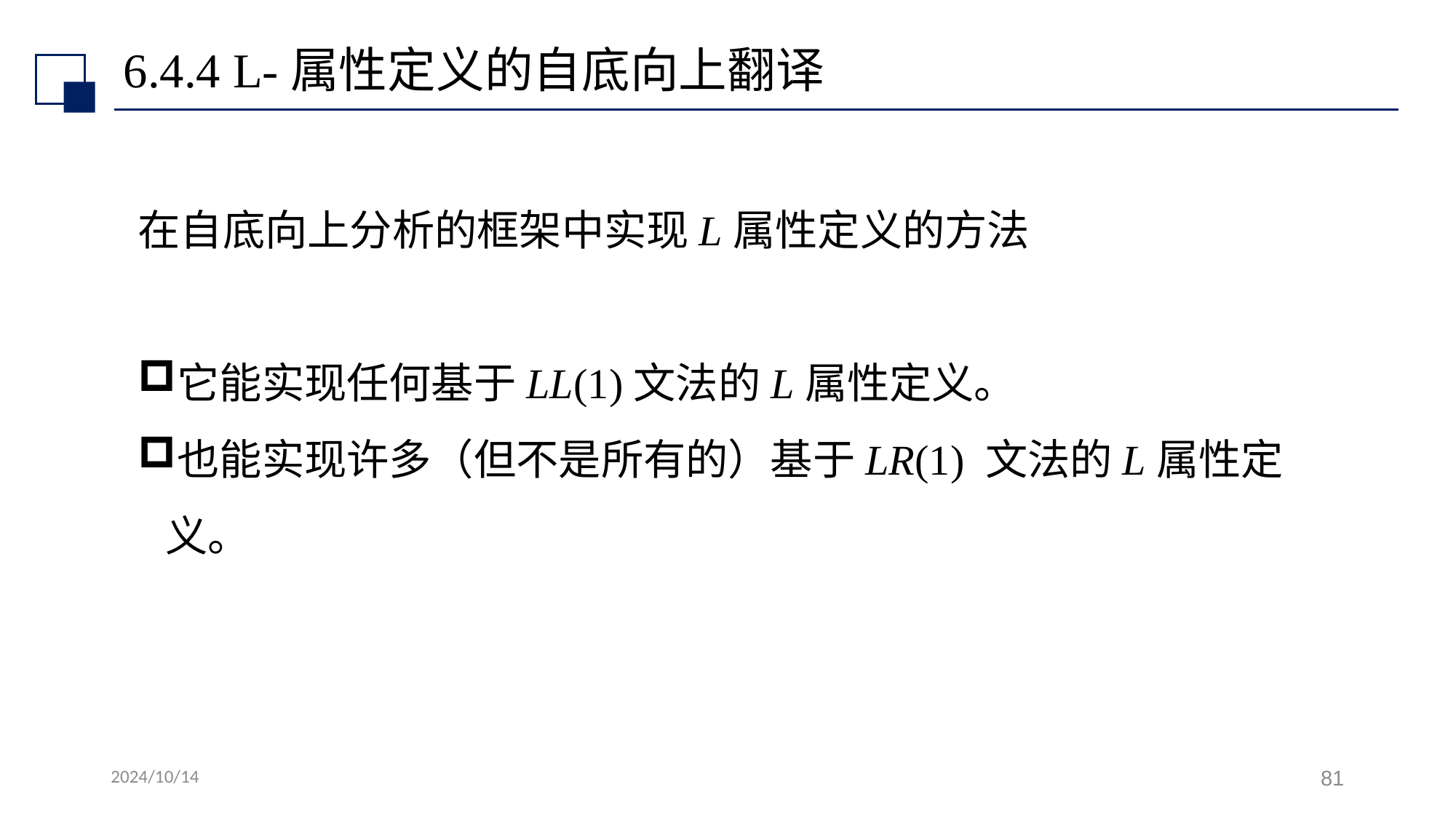

# 6.4.4 L-属性定义的自底向上翻译
在自底向上分析的框架中实现L属性定义的方法

它能实现任何基于LL(1)文法的L属性定义。
也能实现许多（但不是所有的）基于LR(1) 文法的L属性定义。
2024/10/14
81